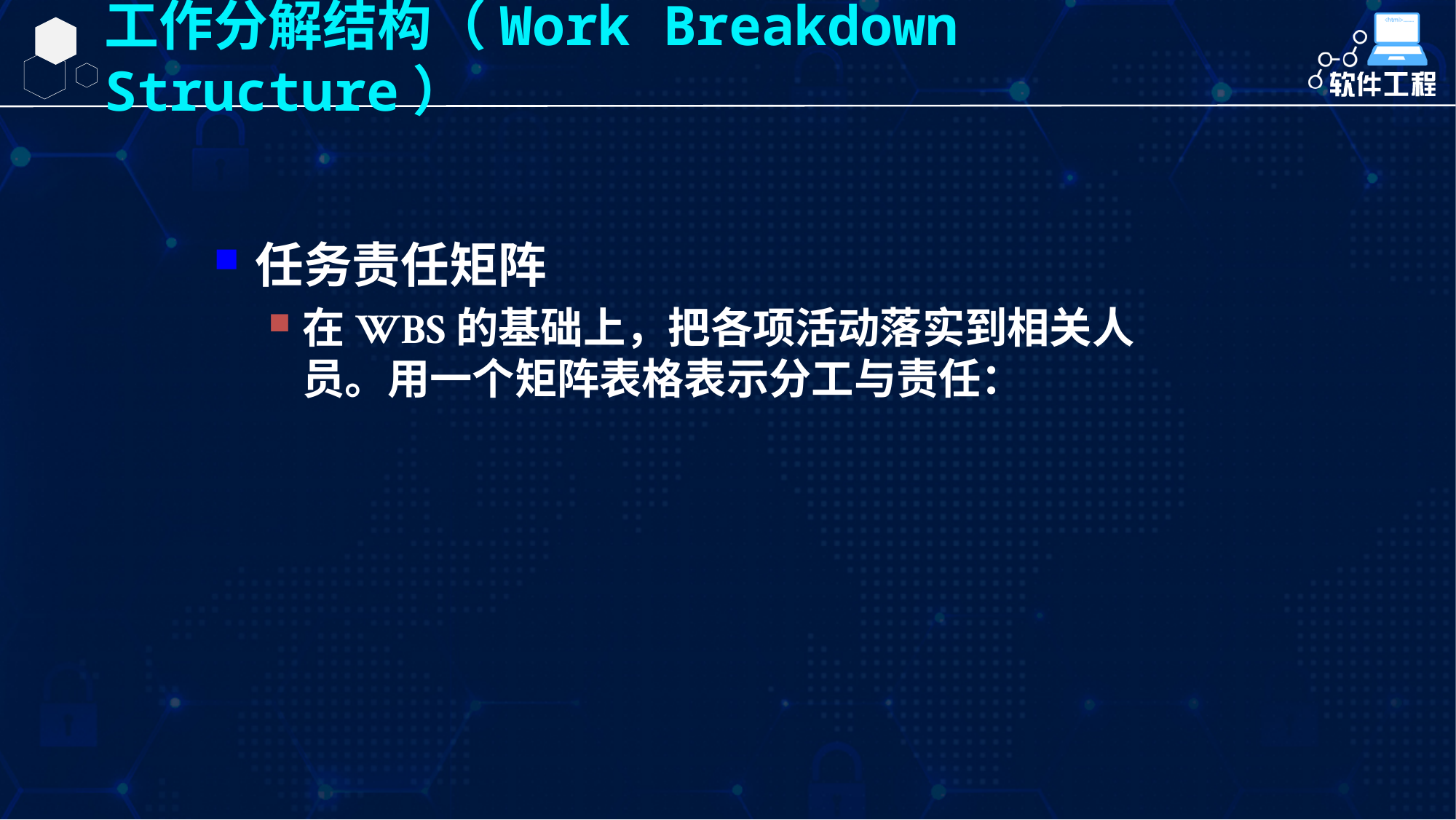

工作分解结构（Work Breakdown Structure）
任务责任矩阵
在WBS的基础上，把各项活动落实到相关人员。用一个矩阵表格表示分工与责任：